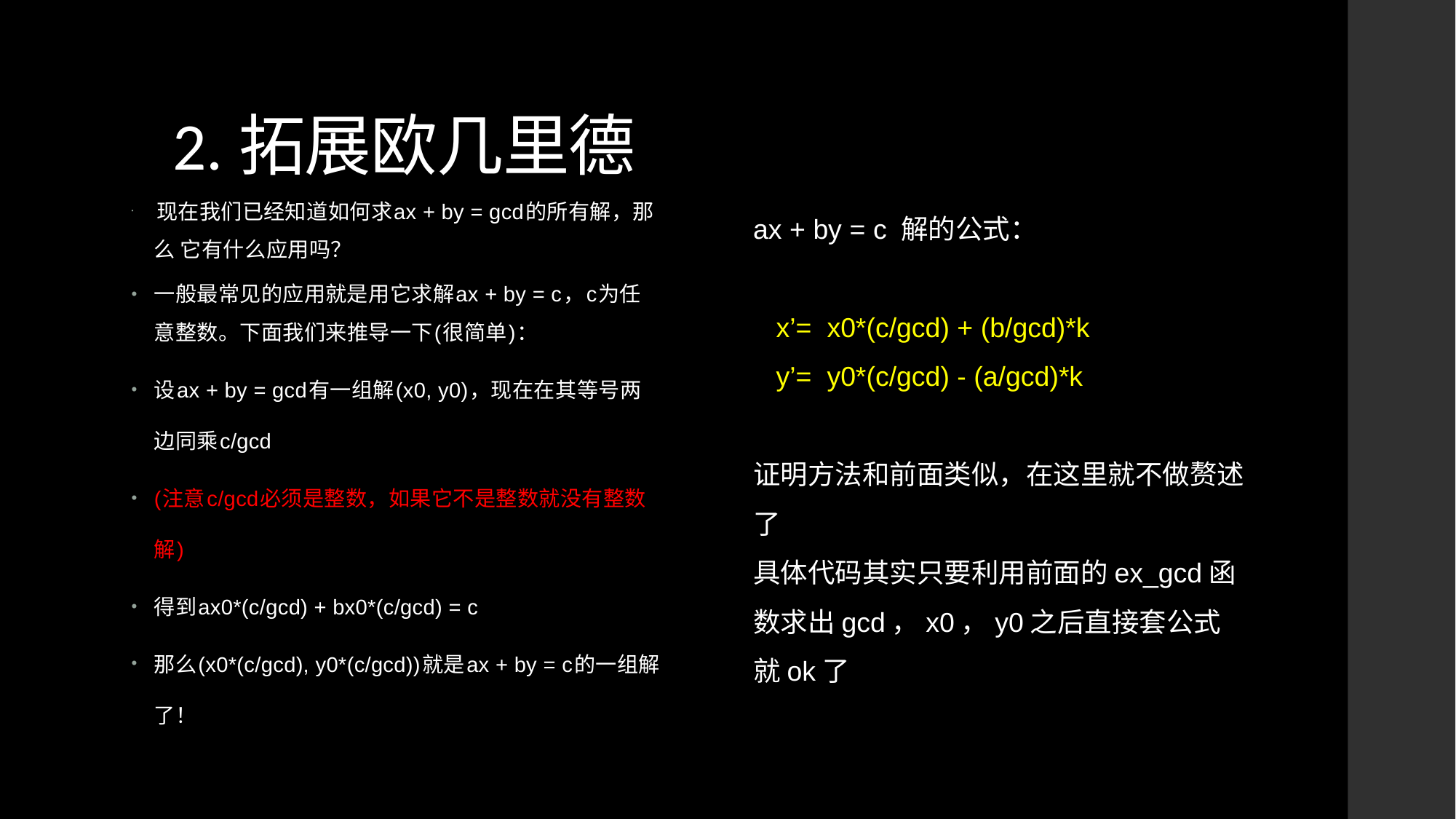

# 2.拓展欧几里德
 现在我们已经知道如何求ax + by = gcd的所有解，那么 它有什么应用吗？
一般最常见的应用就是用它求解ax + by = c，c为任意整数。下面我们来推导一下(很简单)：
设ax + by = gcd有一组解(x0, y0)，现在在其等号两边同乘c/gcd
(注意c/gcd必须是整数，如果它不是整数就没有整数解)
得到ax0*(c/gcd) + bx0*(c/gcd) = c
那么(x0*(c/gcd), y0*(c/gcd))就是ax + by = c的一组解了！

ax + by = c 解的公式：

   x’=  x0*(c/gcd) + (b/gcd)*k
   y’=  y0*(c/gcd) - (a/gcd)*k

证明方法和前面类似，在这里就不做赘述了
具体代码其实只要利用前面的ex_gcd函数求出gcd，x0，y0之后直接套公式就ok了
34